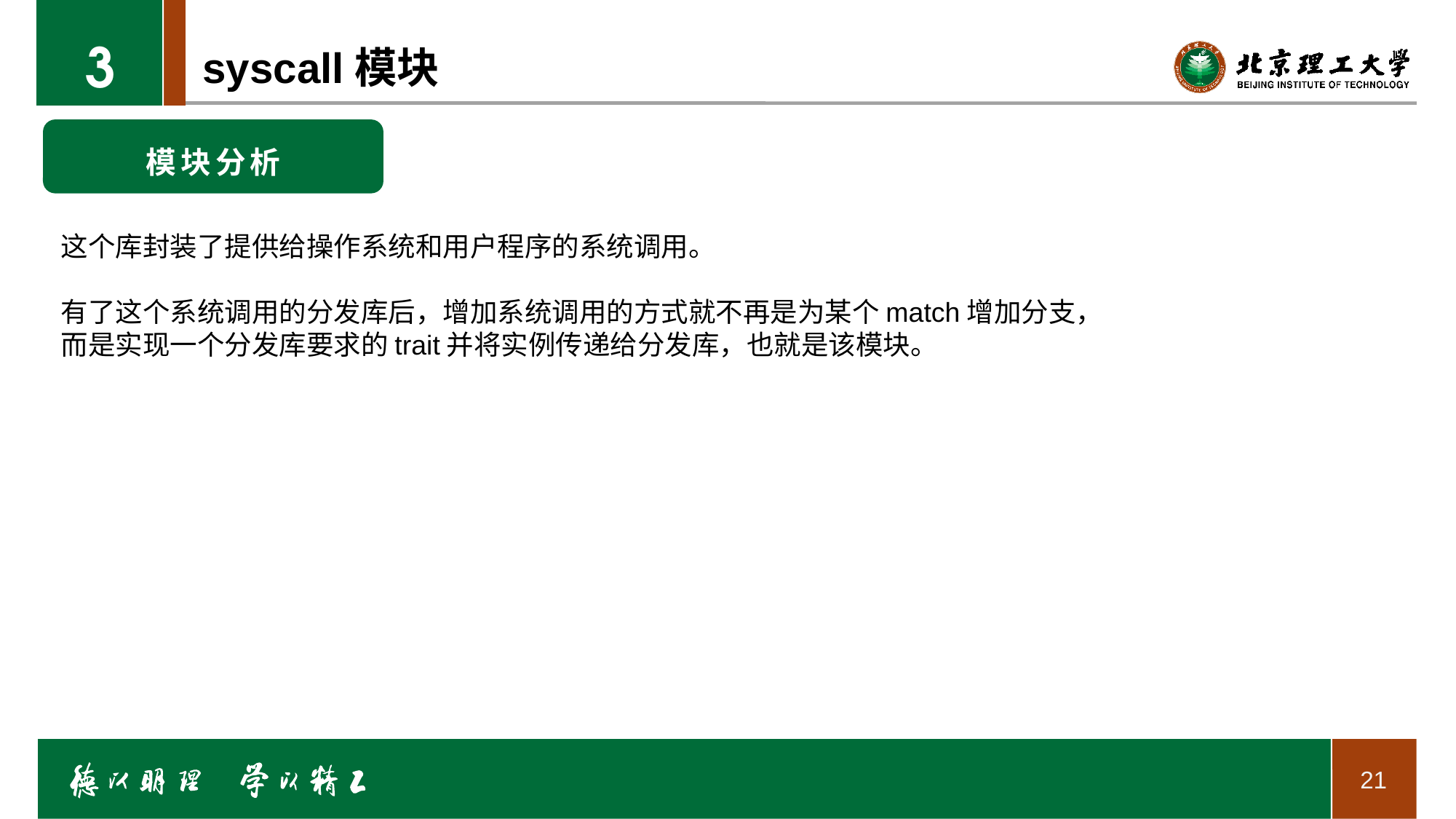

3
# syscall模块
模块分析
这个库封装了提供给操作系统和用户程序的系统调用。

有了这个系统调用的分发库后，增加系统调用的方式就不再是为某个match增加分支，
而是实现一个分发库要求的trait并将实例传递给分发库，也就是该模块。